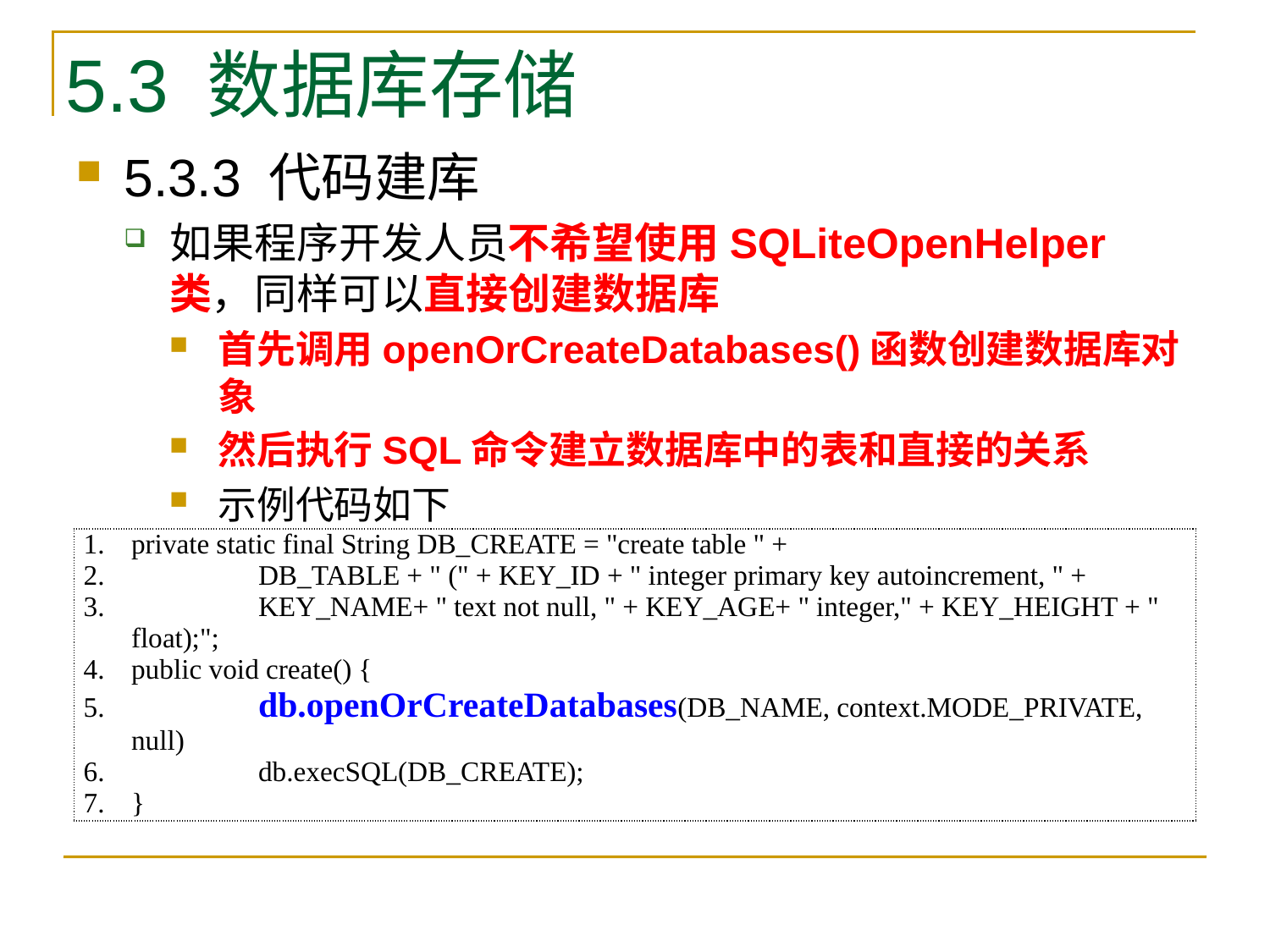

# 5.3 数据库存储
5.3.3 代码建库
如果程序开发人员不希望使用SQLiteOpenHelper类，同样可以直接创建数据库
首先调用openOrCreateDatabases()函数创建数据库对象
然后执行SQL命令建立数据库中的表和直接的关系
示例代码如下

| private static final String DB\_CREATE = "create table " + DB\_TABLE + " (" + KEY\_ID + " integer primary key autoincrement, " + KEY\_NAME+ " text not null, " + KEY\_AGE+ " integer," + KEY\_HEIGHT + " float);"; public void create() { db.openOrCreateDatabases(DB\_NAME, context.MODE\_PRIVATE, null) db.execSQL(DB\_CREATE); } |
| --- |